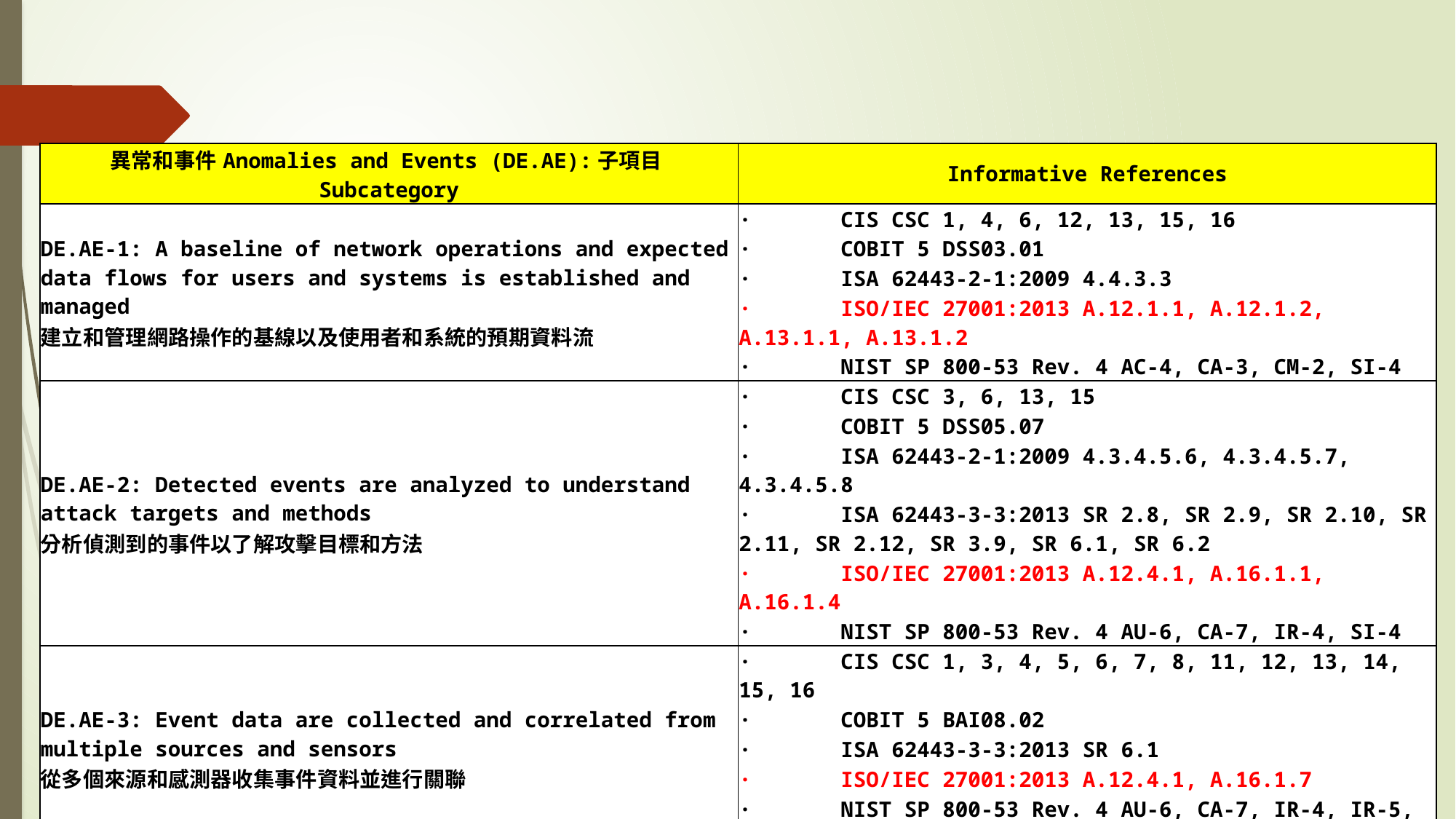

| 異常和事件Anomalies and Events (DE.AE):子項目Subcategory | Informative References |
| --- | --- |
| DE.AE-1: A baseline of network operations and expected data flows for users and systems is established and managed 建立和管理網路操作的基線以及使用者和系統的預期資料流 | ·       CIS CSC 1, 4, 6, 12, 13, 15, 16 |
|  | ·       COBIT 5 DSS03.01 |
|  | ·       ISA 62443-2-1:2009 4.4.3.3 |
|  | ·       ISO/IEC 27001:2013 A.12.1.1, A.12.1.2, A.13.1.1, A.13.1.2 |
|  | ·       NIST SP 800-53 Rev. 4 AC-4, CA-3, CM-2, SI-4 |
| DE.AE-2: Detected events are analyzed to understand attack targets and methods 分析偵測到的事件以了解攻擊目標和方法 | ·       CIS CSC 3, 6, 13, 15 |
|  | ·       COBIT 5 DSS05.07 |
|  | ·       ISA 62443-2-1:2009 4.3.4.5.6, 4.3.4.5.7, 4.3.4.5.8 |
|  | ·       ISA 62443-3-3:2013 SR 2.8, SR 2.9, SR 2.10, SR 2.11, SR 2.12, SR 3.9, SR 6.1, SR 6.2 |
|  | ·       ISO/IEC 27001:2013 A.12.4.1, A.16.1.1, A.16.1.4 |
|  | ·       NIST SP 800-53 Rev. 4 AU-6, CA-7, IR-4, SI-4 |
| DE.AE-3: Event data are collected and correlated from multiple sources and sensors 從多個來源和感測器收集事件資料並進行關聯 | ·       CIS CSC 1, 3, 4, 5, 6, 7, 8, 11, 12, 13, 14, 15, 16 |
|  | ·       COBIT 5 BAI08.02 |
|  | ·       ISA 62443-3-3:2013 SR 6.1 |
|  | ·       ISO/IEC 27001:2013 A.12.4.1, A.16.1.7 |
|  | ·       NIST SP 800-53 Rev. 4 AU-6, CA-7, IR-4, IR-5, IR-8, SI-4 |